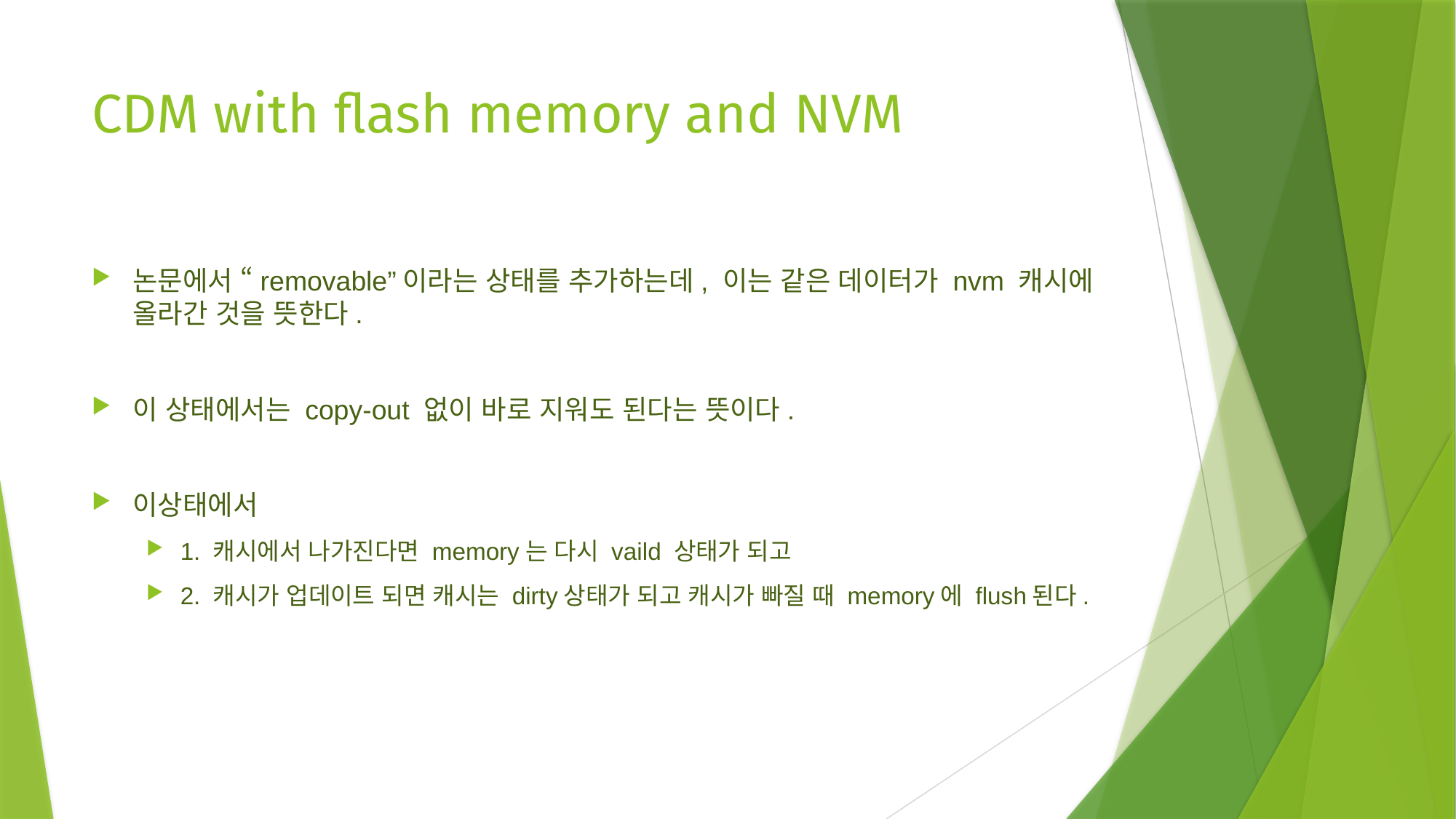

# CDM with flash memory and NVM
논문에서 “removable”이라는 상태를 추가하는데, 이는 같은 데이터가 nvm 캐시에 올라간 것을 뜻한다.

이 상태에서는 copy-out 없이 바로 지워도 된다는 뜻이다.

이상태에서
1. 캐시에서 나가진다면 memory는 다시 vaild 상태가 되고
2. 캐시가 업데이트 되면 캐시는 dirty상태가 되고 캐시가 빠질 때 memory에 flush된다.